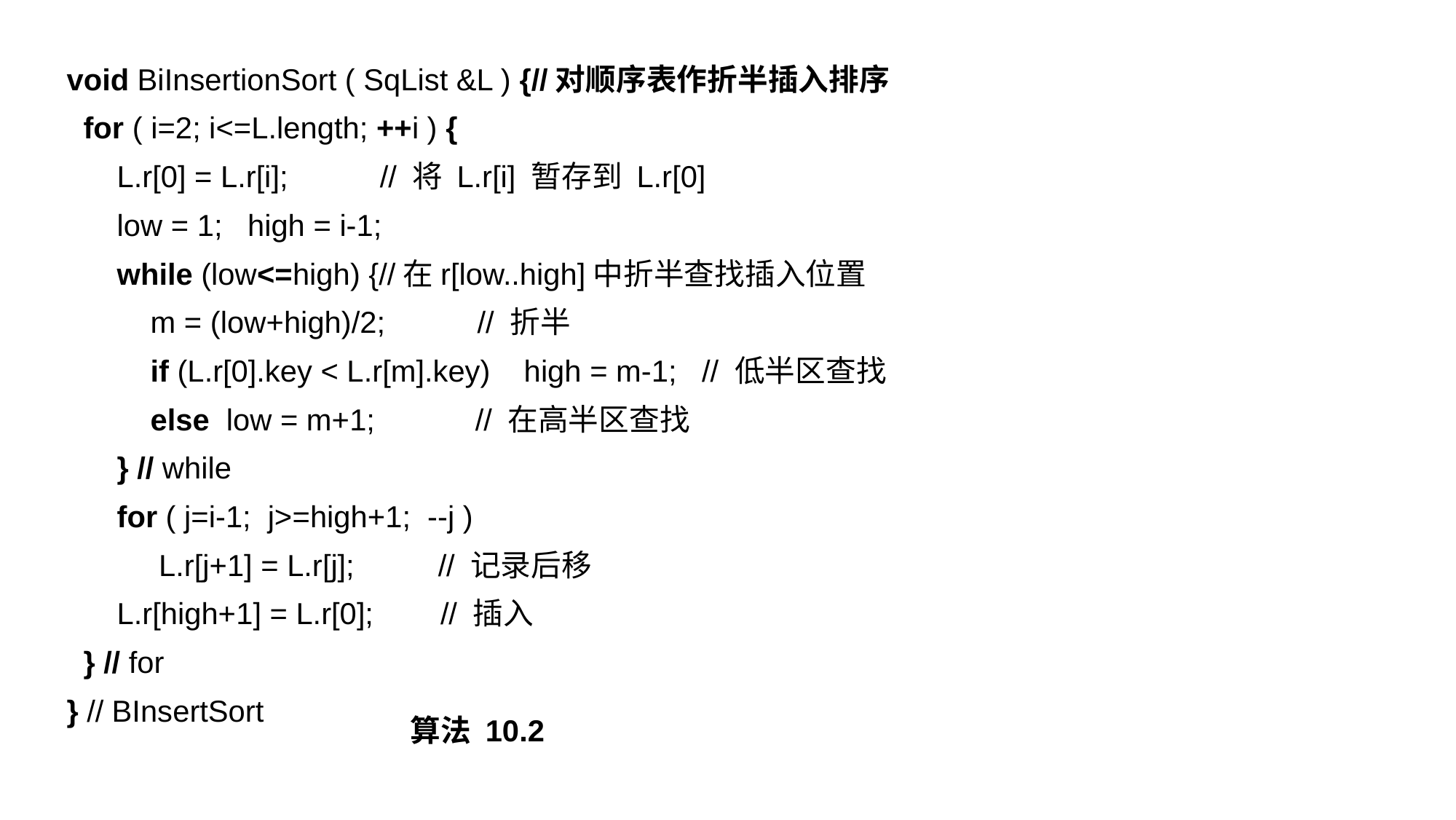

void BiInsertionSort ( SqList &L ) {//对顺序表作折半插入排序
  for ( i=2; i<=L.length; ++i ) {
      L.r[0] = L.r[i];           // 将 L.r[i] 暂存到 L.r[0]
      low = 1;   high = i-1;
      while (low<=high) {//在r[low..high]中折半查找插入位置
          m = (low+high)/2;           // 折半
          if (L.r[0].key < L.r[m].key)    high = m-1;   // 低半区查找
          else  low = m+1;            // 在高半区查找
      } // while
      for ( j=i-1;  j>=high+1;  --j )
           L.r[j+1] = L.r[j];          // 记录后移
      L.r[high+1] = L.r[0];        // 插入
  } // for
} // BInsertSort
算法 10.2